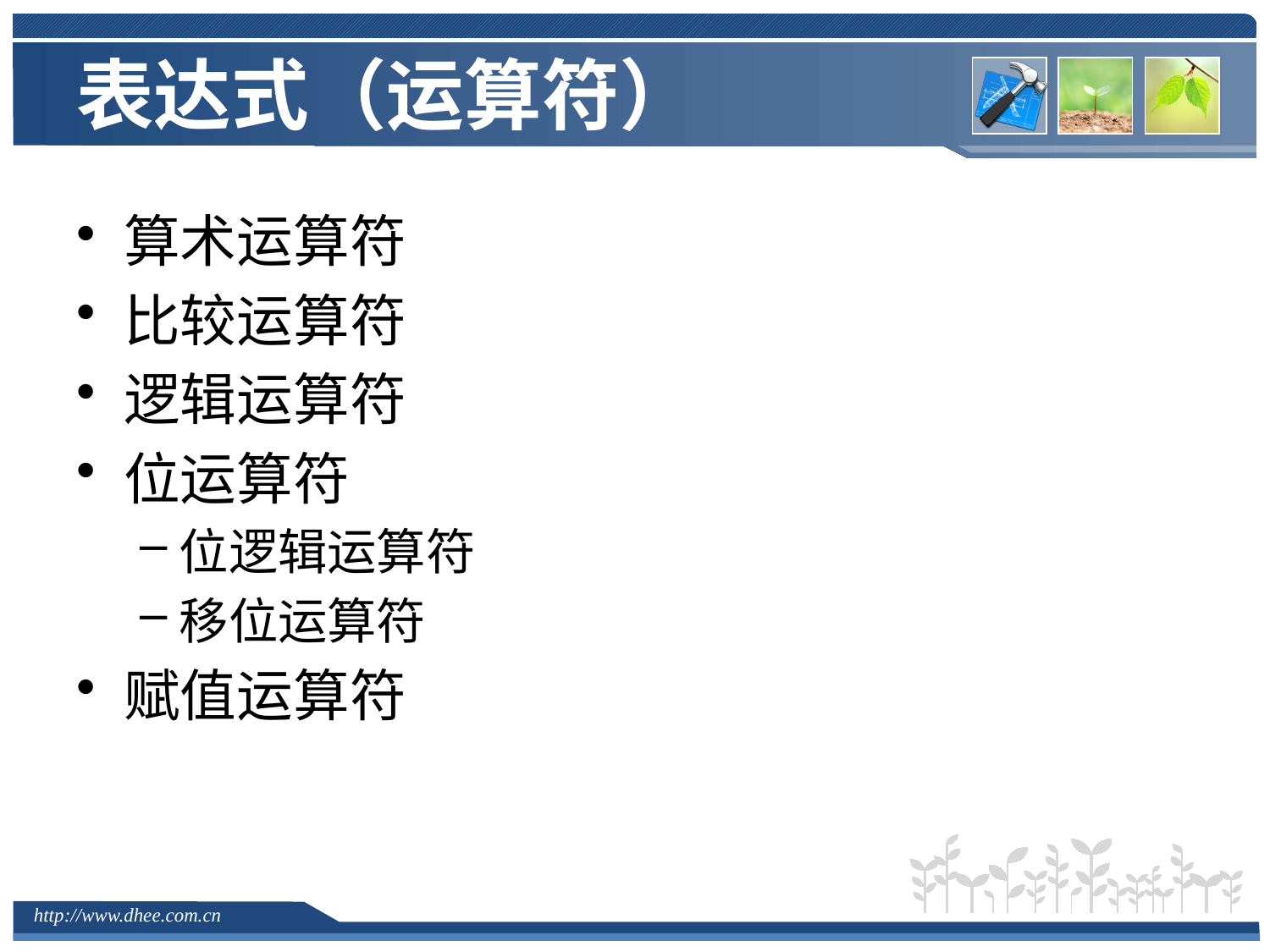

# 表达式（运算符）
算术运算符
比较运算符
逻辑运算符
位运算符
位逻辑运算符
移位运算符
赋值运算符